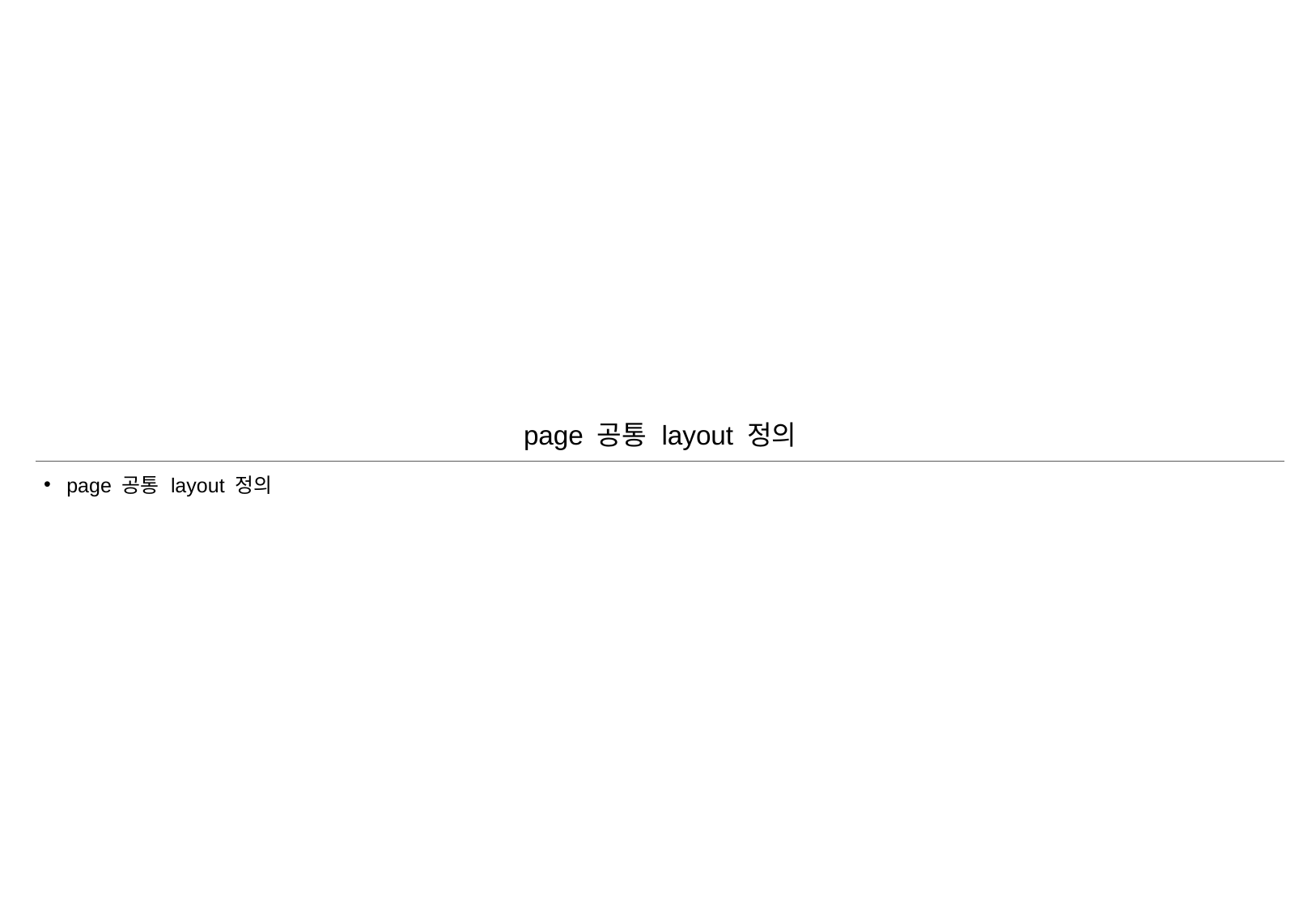

| page 공통 layout 정의 |
| --- |
| page 공통 layout 정의 |